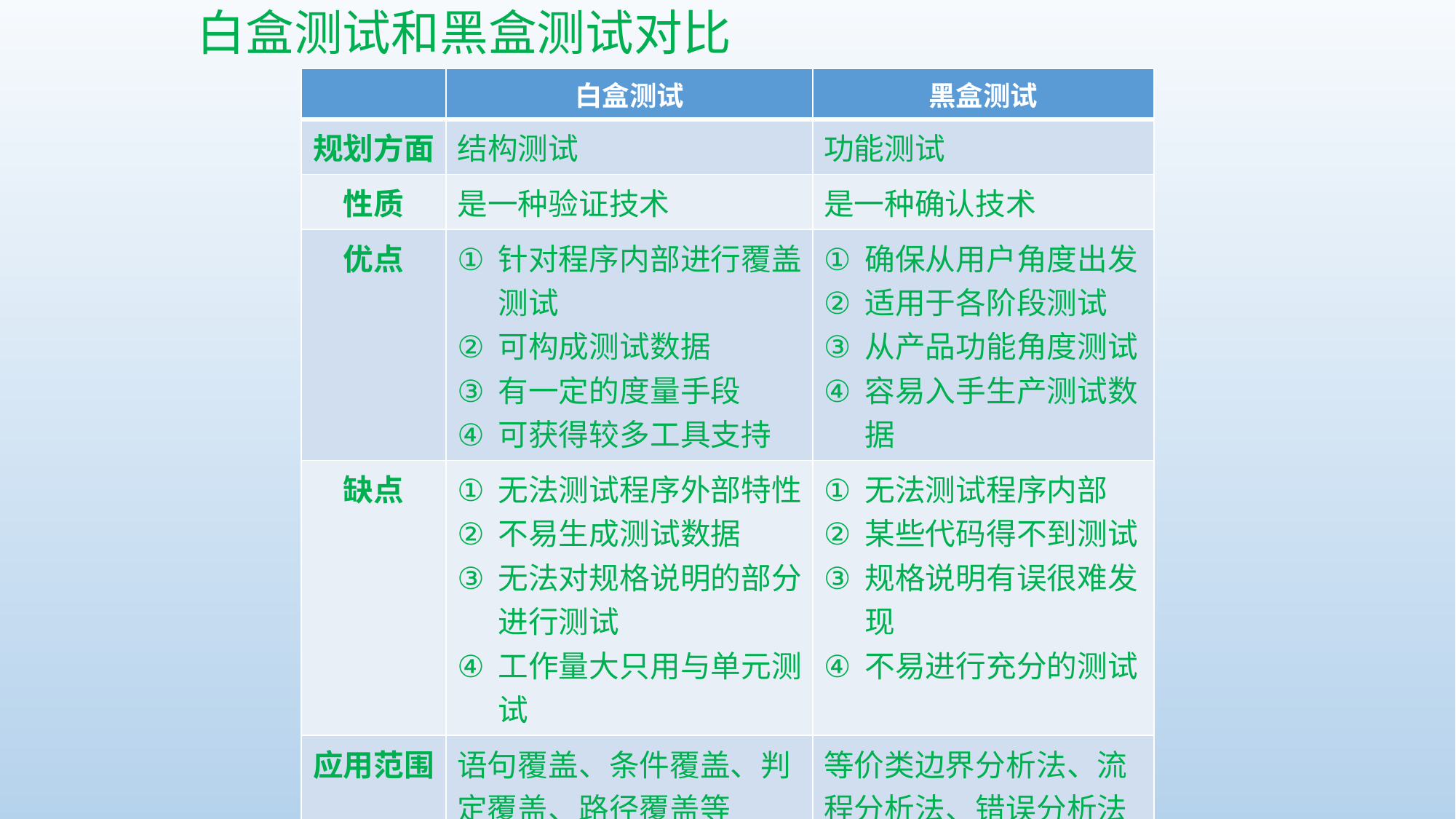

白盒测试和黑盒测试对比
|  | 白盒测试 | 黑盒测试 |
| --- | --- | --- |
| 规划方面 | 结构测试 | 功能测试 |
| 性质 | 是一种验证技术 | 是一种确认技术 |
| 优点 | 针对程序内部进行覆盖测试 可构成测试数据 有一定的度量手段 可获得较多工具支持 | 确保从用户角度出发 适用于各阶段测试 从产品功能角度测试 容易入手生产测试数据 |
| 缺点 | 无法测试程序外部特性 不易生成测试数据 无法对规格说明的部分进行测试 工作量大只用与单元测试 | 无法测试程序内部 某些代码得不到测试 规格说明有误很难发现 不易进行充分的测试 |
| 应用范围 | 语句覆盖、条件覆盖、判定覆盖、路径覆盖等 | 等价类边界分析法、流程分析法、错误分析法等 |